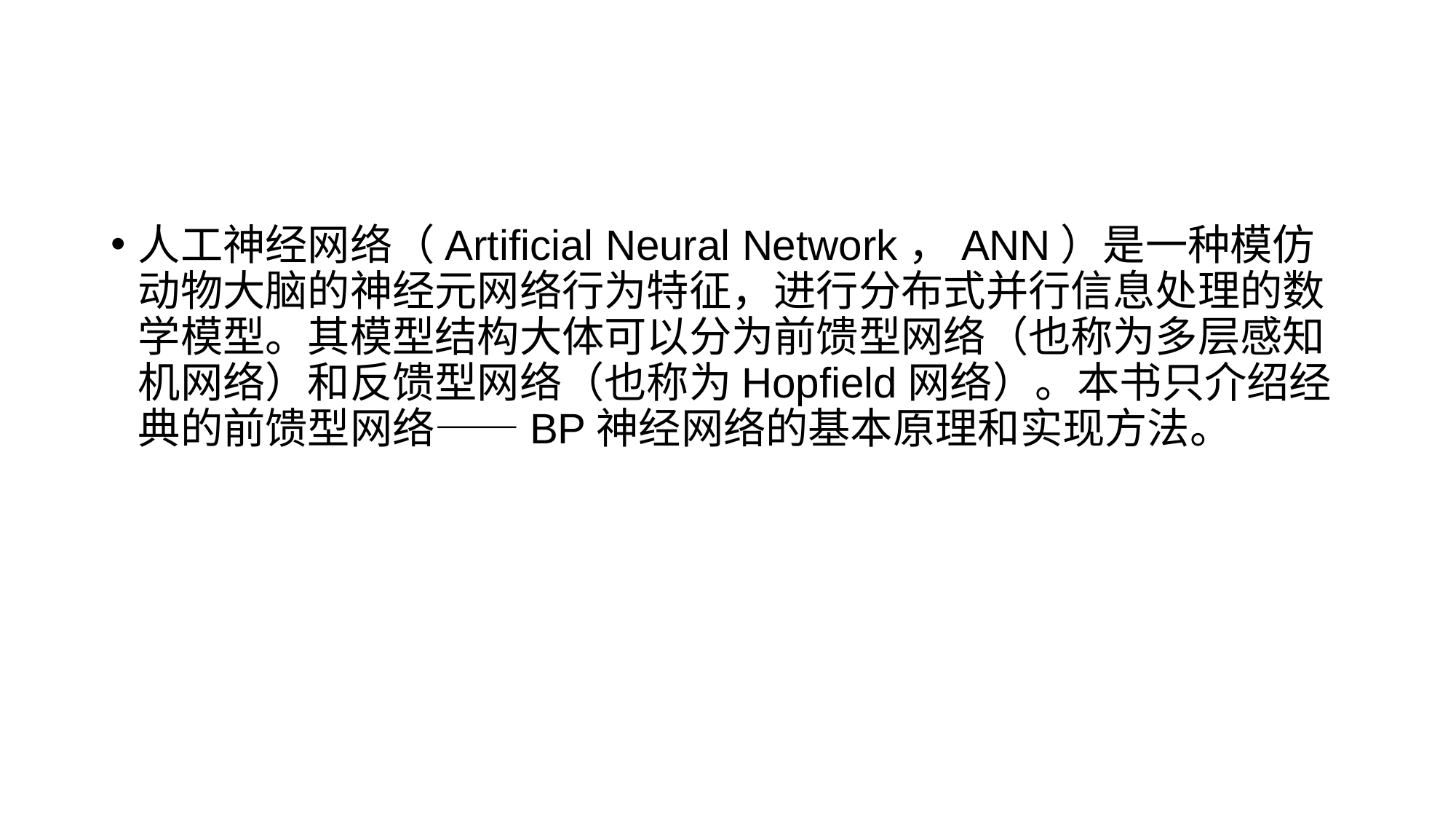

#
人工神经网络（Artificial Neural Network，ANN）是一种模仿动物大脑的神经元网络行为特征，进行分布式并行信息处理的数学模型。其模型结构大体可以分为前馈型网络（也称为多层感知机网络）和反馈型网络（也称为Hopfield网络）。本书只介绍经典的前馈型网络——BP神经网络的基本原理和实现方法。